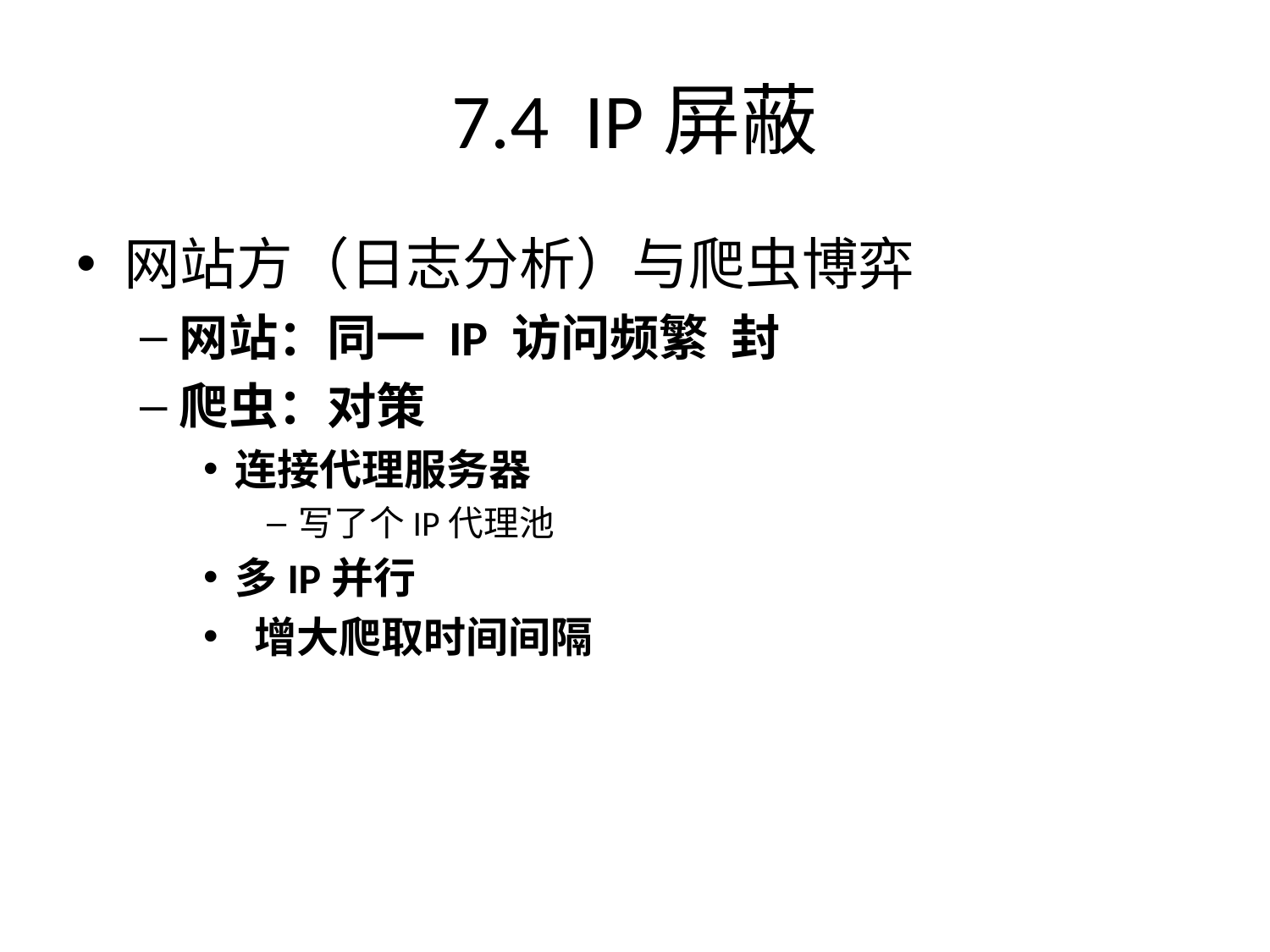

# 7.4  IP屏蔽
网站方（日志分析）与爬虫博弈
网站：同一 IP 访问频繁  封
爬虫：对策
连接代理服务器
写了个IP代理池
多IP并行
 增大爬取时间间隔